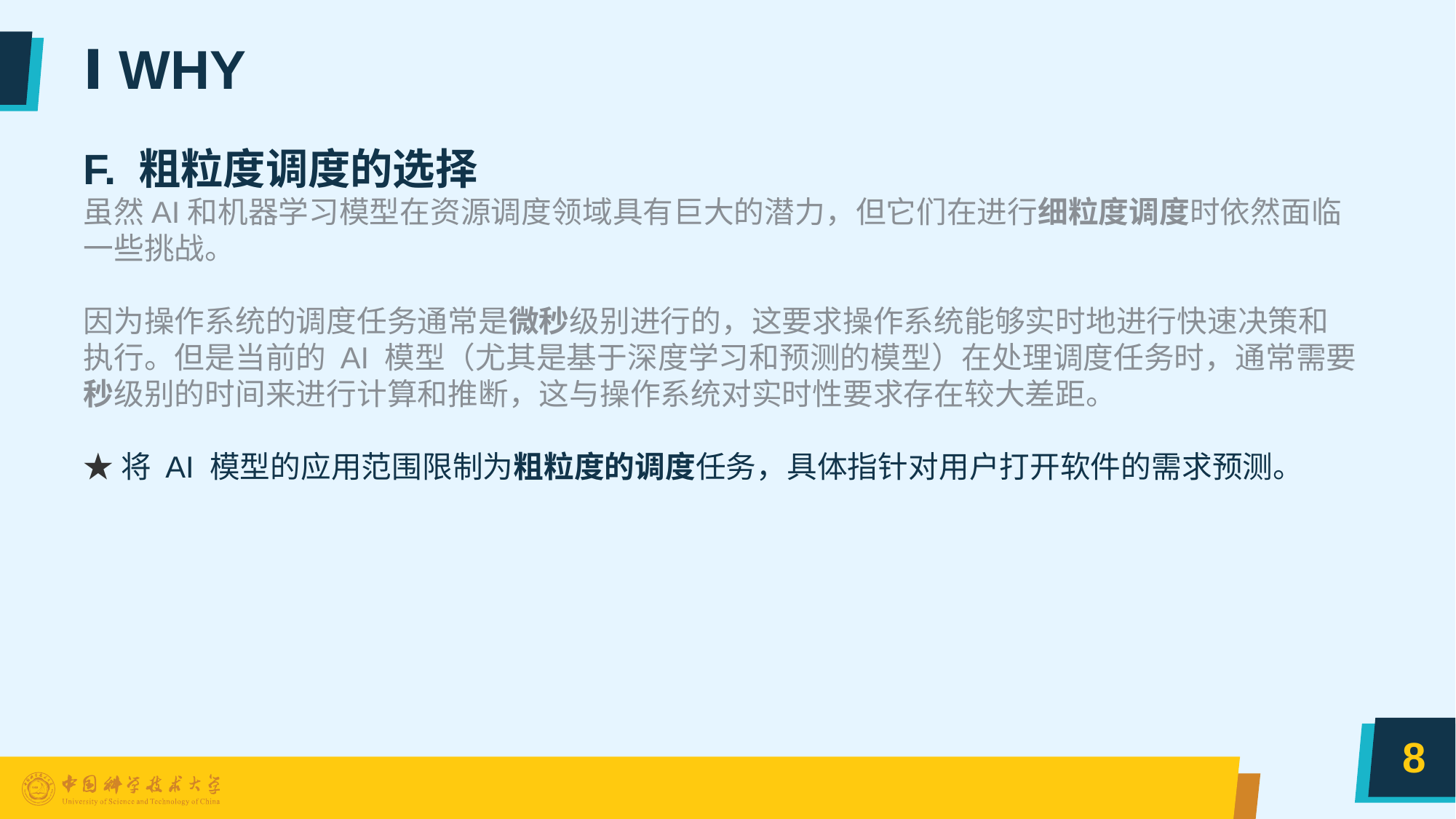

# Ⅰ WHY
F. 粗粒度调度的选择
虽然AI和机器学习模型在资源调度领域具有巨大的潜力，但它们在进行细粒度调度时依然面临一些挑战。

因为操作系统的调度任务通常是微秒级别进行的，这要求操作系统能够实时地进行快速决策和执行。但是当前的 AI 模型（尤其是基于深度学习和预测的模型）在处理调度任务时，通常需要秒级别的时间来进行计算和推断，这与操作系统对实时性要求存在较大差距。

★将 AI 模型的应用范围限制为粗粒度的调度任务，具体指针对用户打开软件的需求预测。
8